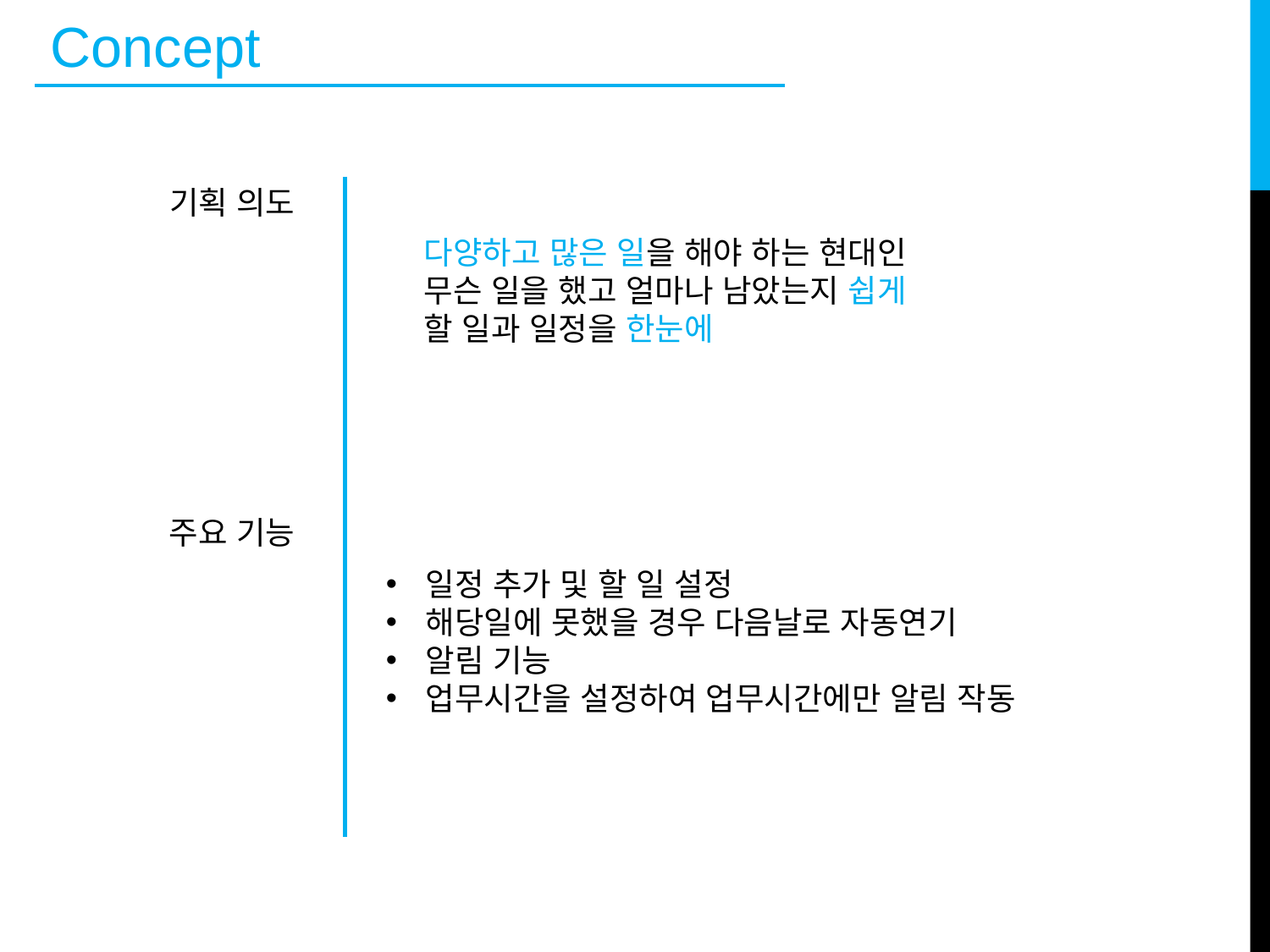

Concept
기획 의도
다양하고 많은 일을 해야 하는 현대인
무슨 일을 했고 얼마나 남았는지 쉽게
할 일과 일정을 한눈에
주요 기능
일정 추가 및 할 일 설정
해당일에 못했을 경우 다음날로 자동연기
알림 기능
업무시간을 설정하여 업무시간에만 알림 작동